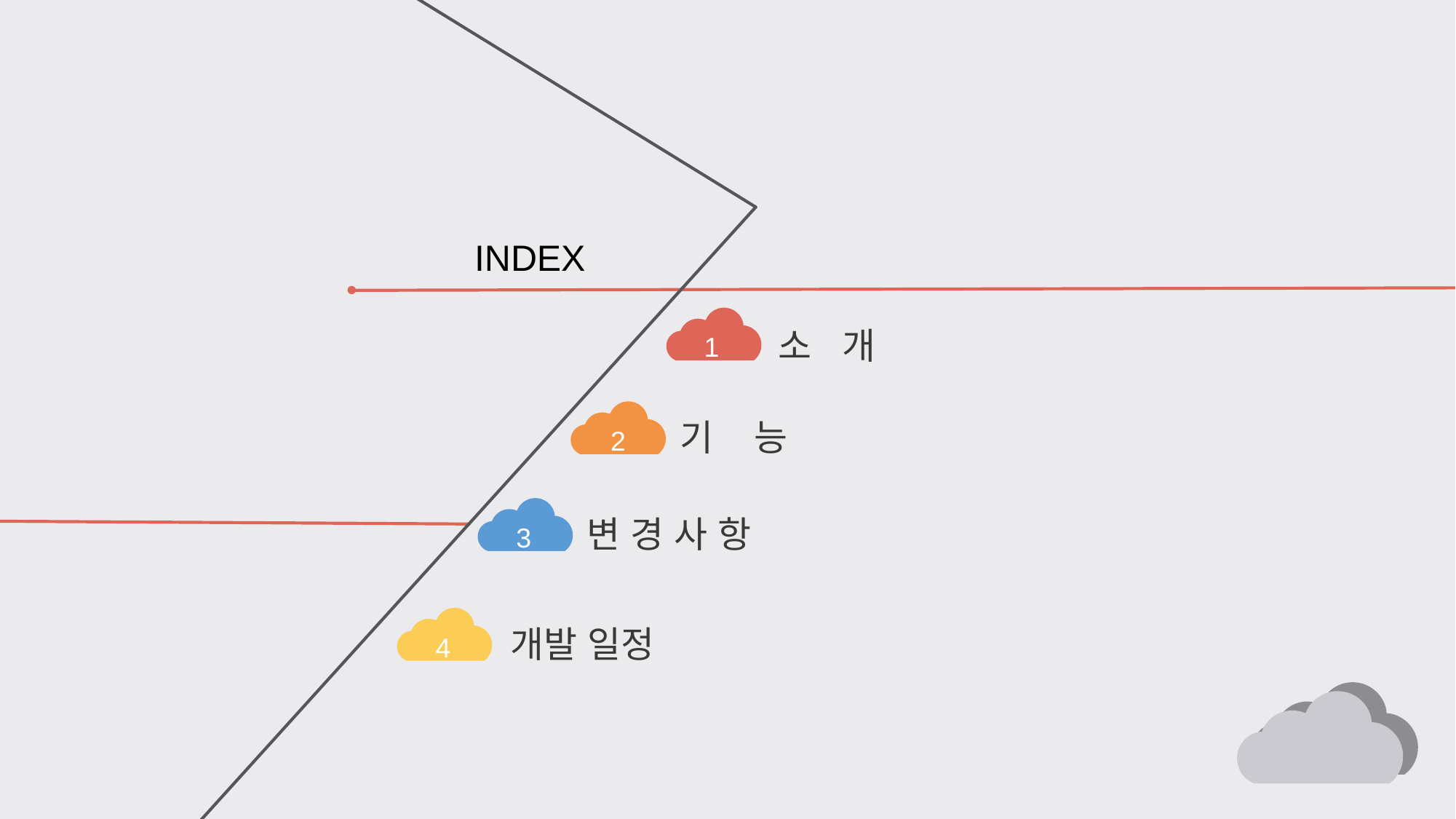

INDEX

1
소   개

2
기    능

변 경 사 항
3

4
개발 일정